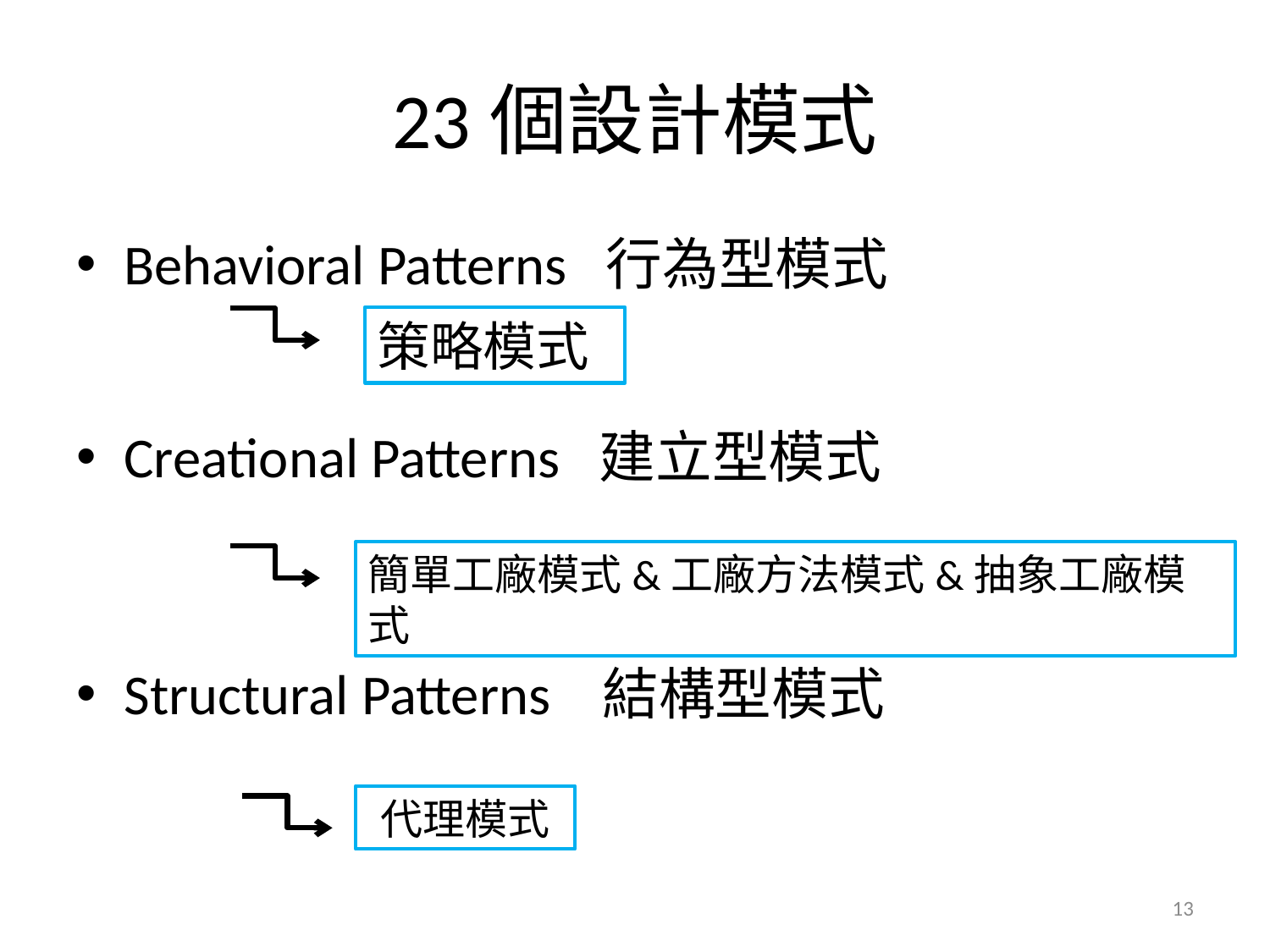

# 23個設計模式
Behavioral Patterns  行為型模式

Creational Patterns  建立型模式

Structural Patterns   結構型模式

策略模式
簡單工廠模式&工廠方法模式&抽象工廠模式
代理模式
13